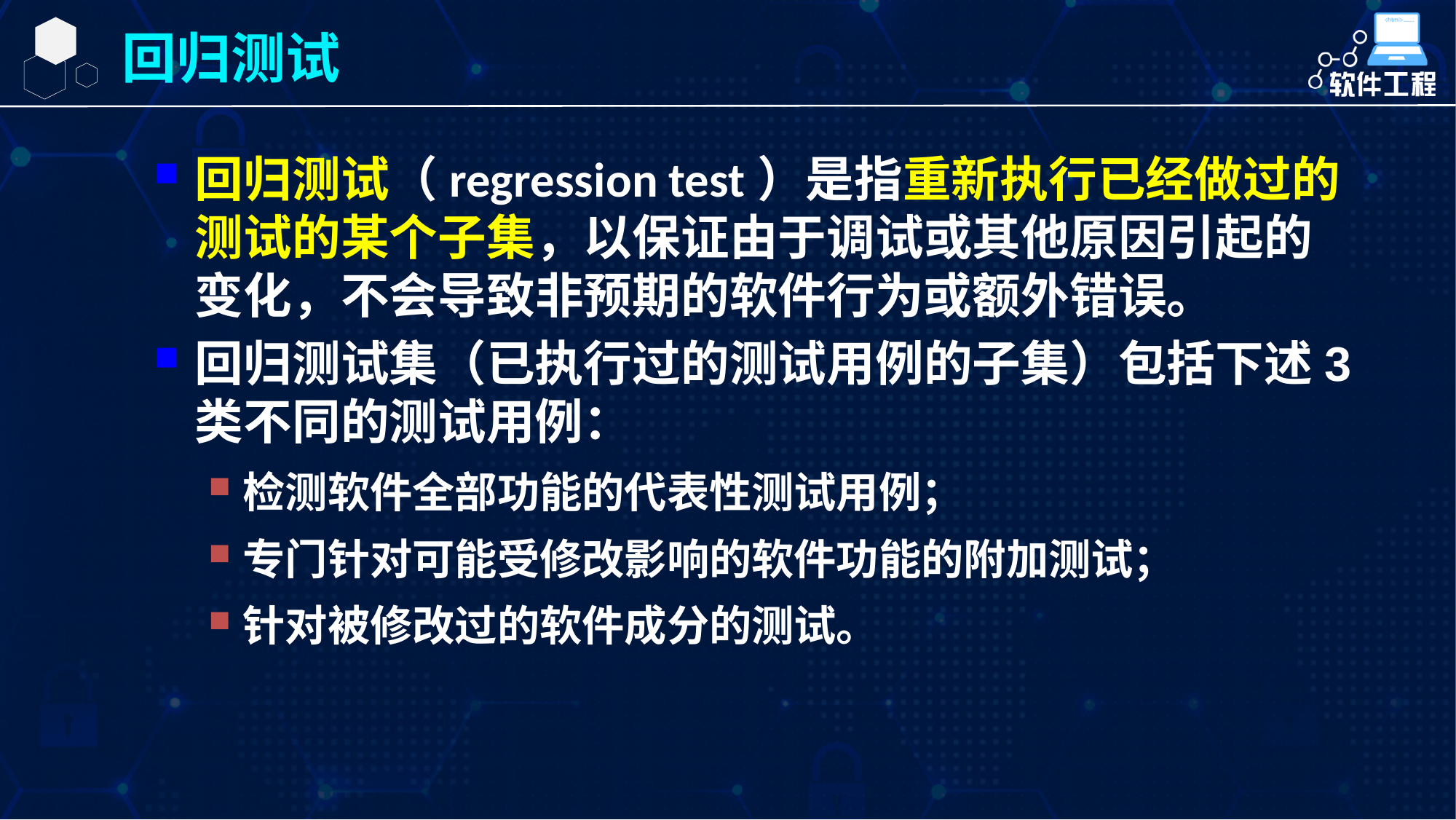

回归测试
回归测试（regression test）是指重新执行已经做过的测试的某个子集，以保证由于调试或其他原因引起的变化，不会导致非预期的软件行为或额外错误。
回归测试集（已执行过的测试用例的子集）包括下述3类不同的测试用例：
检测软件全部功能的代表性测试用例；
专门针对可能受修改影响的软件功能的附加测试；
针对被修改过的软件成分的测试。